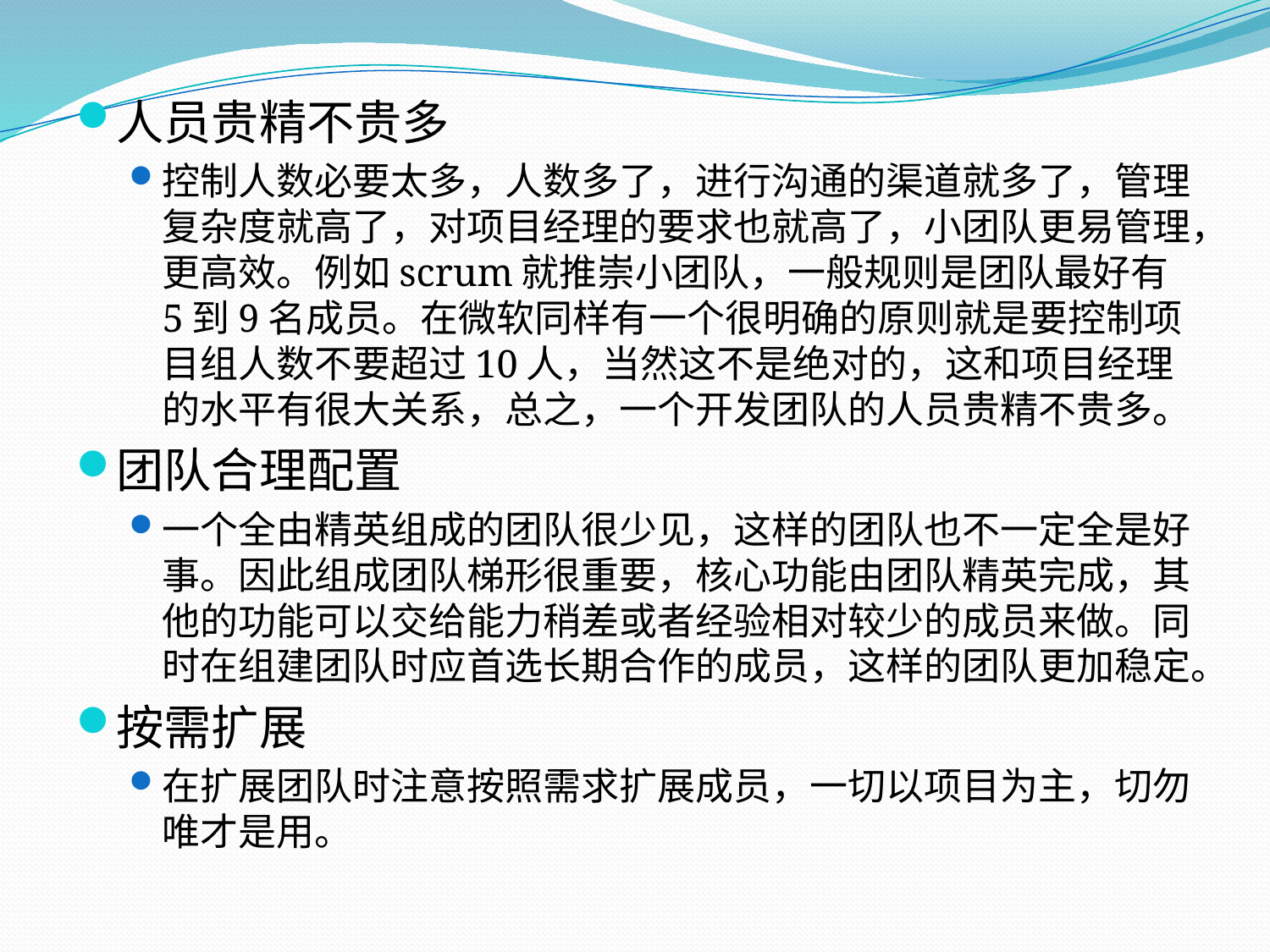

人员贵精不贵多
控制人数必要太多，人数多了，进行沟通的渠道就多了，管理复杂度就高了，对项目经理的要求也就高了，小团队更易管理，更高效。例如scrum就推崇小团队，一般规则是团队最好有5到9名成员。在微软同样有一个很明确的原则就是要控制项目组人数不要超过10人，当然这不是绝对的，这和项目经理的水平有很大关系，总之，一个开发团队的人员贵精不贵多。
团队合理配置
一个全由精英组成的团队很少见，这样的团队也不一定全是好事。因此组成团队梯形很重要，核心功能由团队精英完成，其他的功能可以交给能力稍差或者经验相对较少的成员来做。同时在组建团队时应首选长期合作的成员，这样的团队更加稳定。
按需扩展
在扩展团队时注意按照需求扩展成员，一切以项目为主，切勿唯才是用。